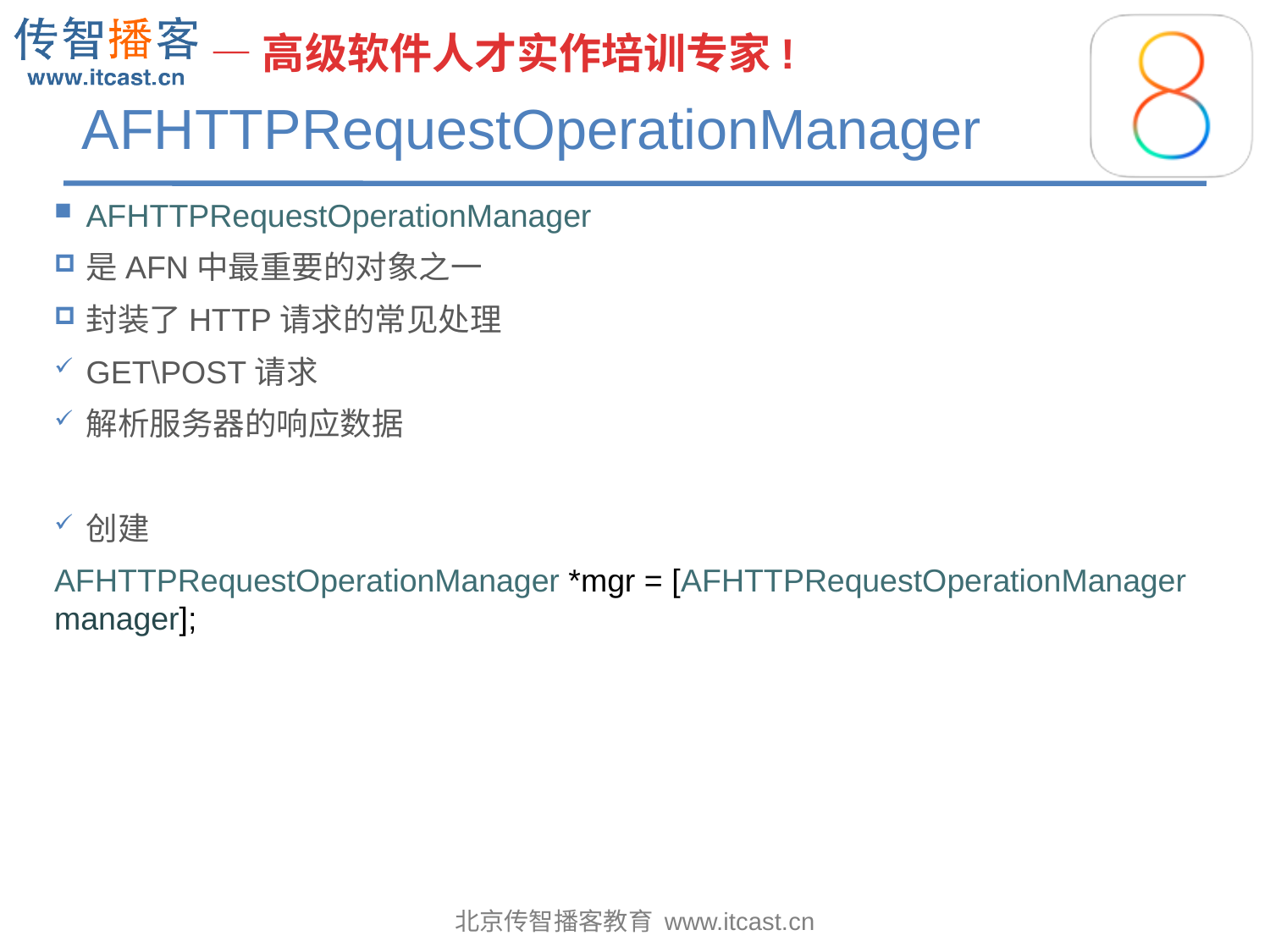

# AFHTTPRequestOperationManager
AFHTTPRequestOperationManager
是AFN中最重要的对象之一
封装了HTTP请求的常见处理
GET\POST请求
解析服务器的响应数据

创建
AFHTTPRequestOperationManager *mgr = [AFHTTPRequestOperationManager manager];